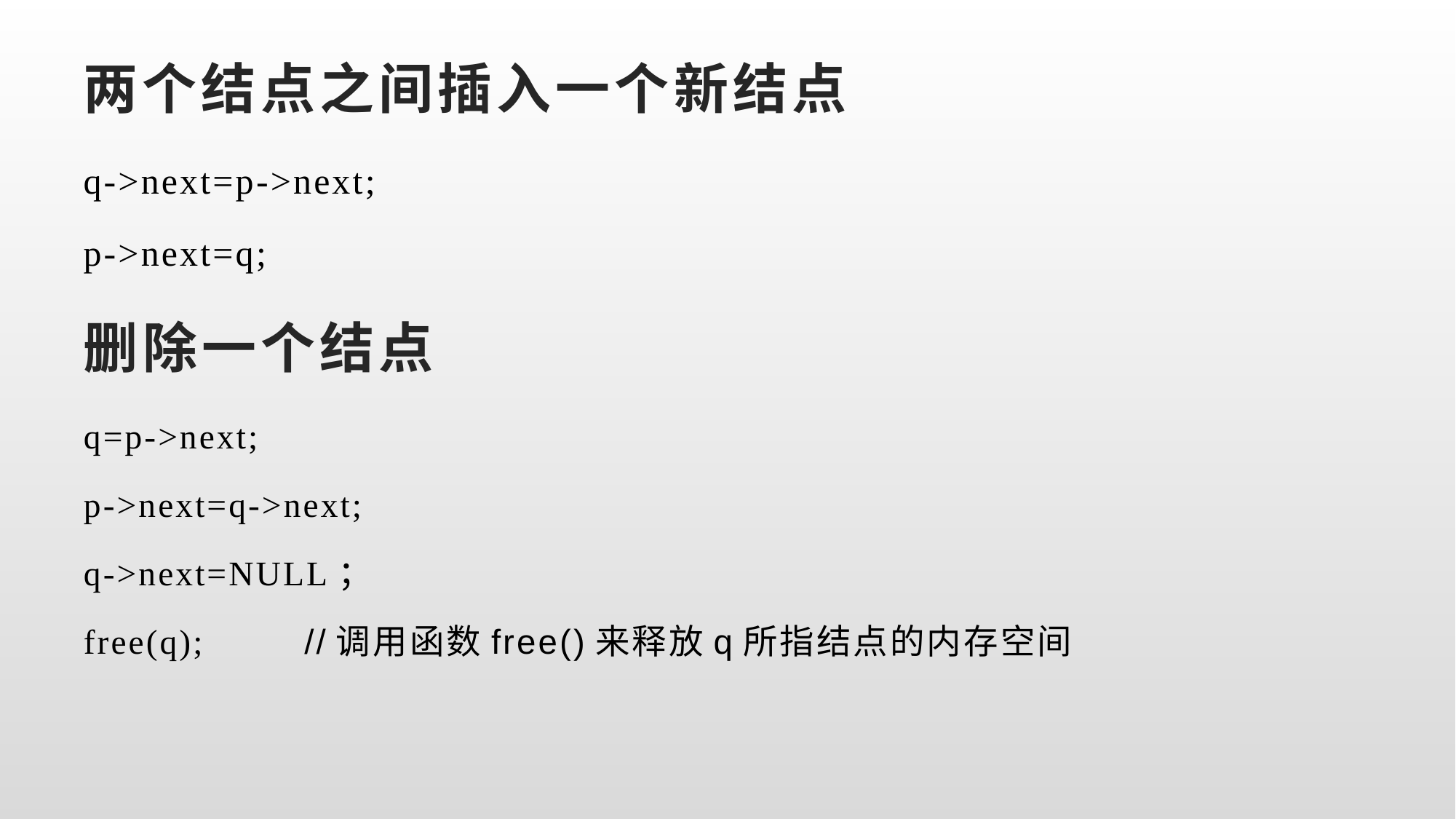

# 两个结点之间插入一个新结点
q->next=p->next;
p->next=q;

删除一个结点
q=p->next;
p->next=q->next;
q->next=NULL；
free(q);         //调用函数free()来释放q所指结点的内存空间